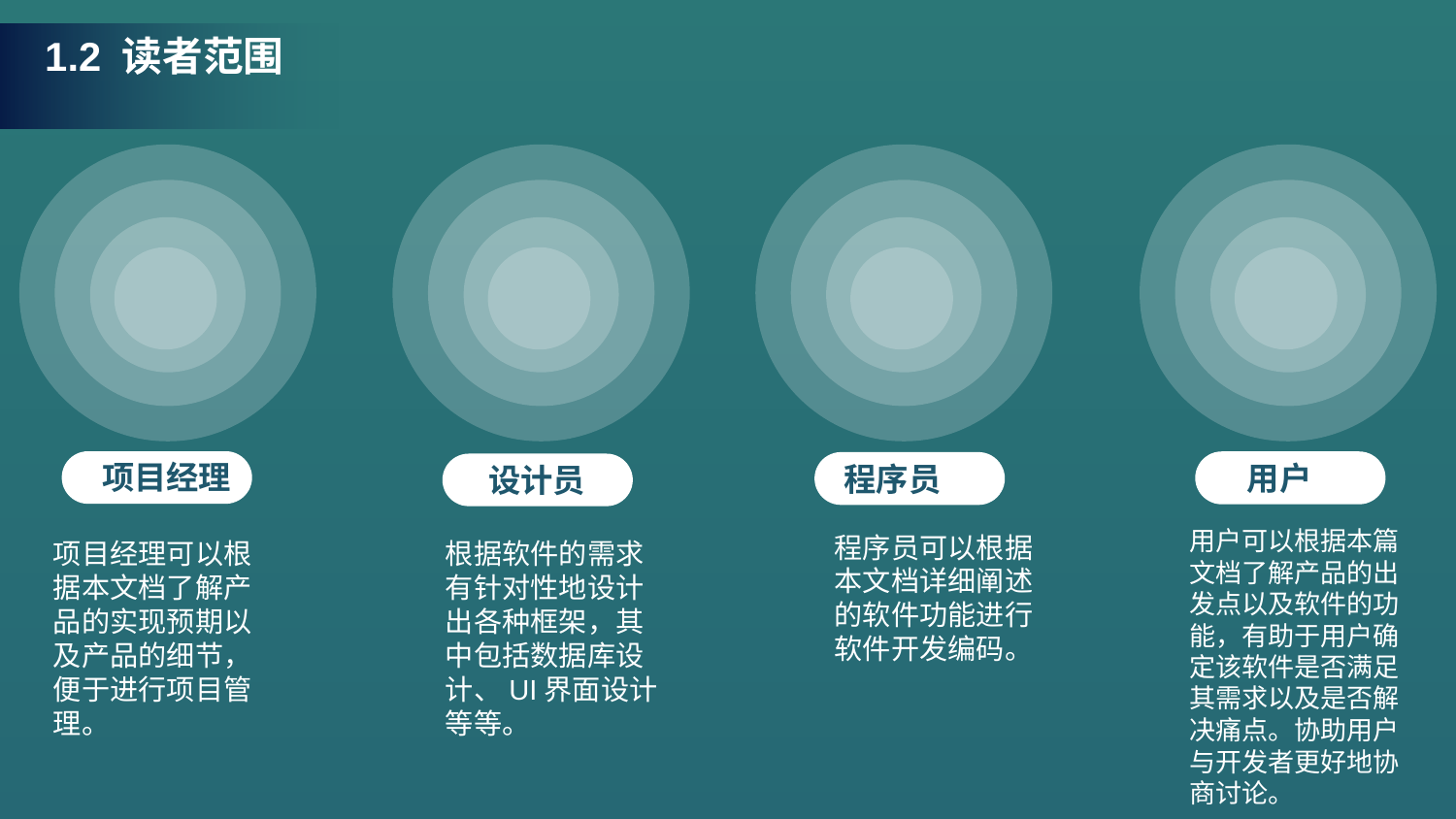

1.2 读者范围

项目经理

用户

程序员

设计员

用户可以根据本篇文档了解产品的出发点以及软件的功能，有助于用户确定该软件是否满足其需求以及是否解决痛点。协助用户与开发者更好地协商讨论。
程序员可以根据本文档详细阐述的软件功能进行软件开发编码。
项目经理可以根据本文档了解产品的实现预期以及产品的细节，便于进行项目管理。
根据软件的需求有针对性地设计出各种框架，其中包括数据库设计、UI界面设计等等。